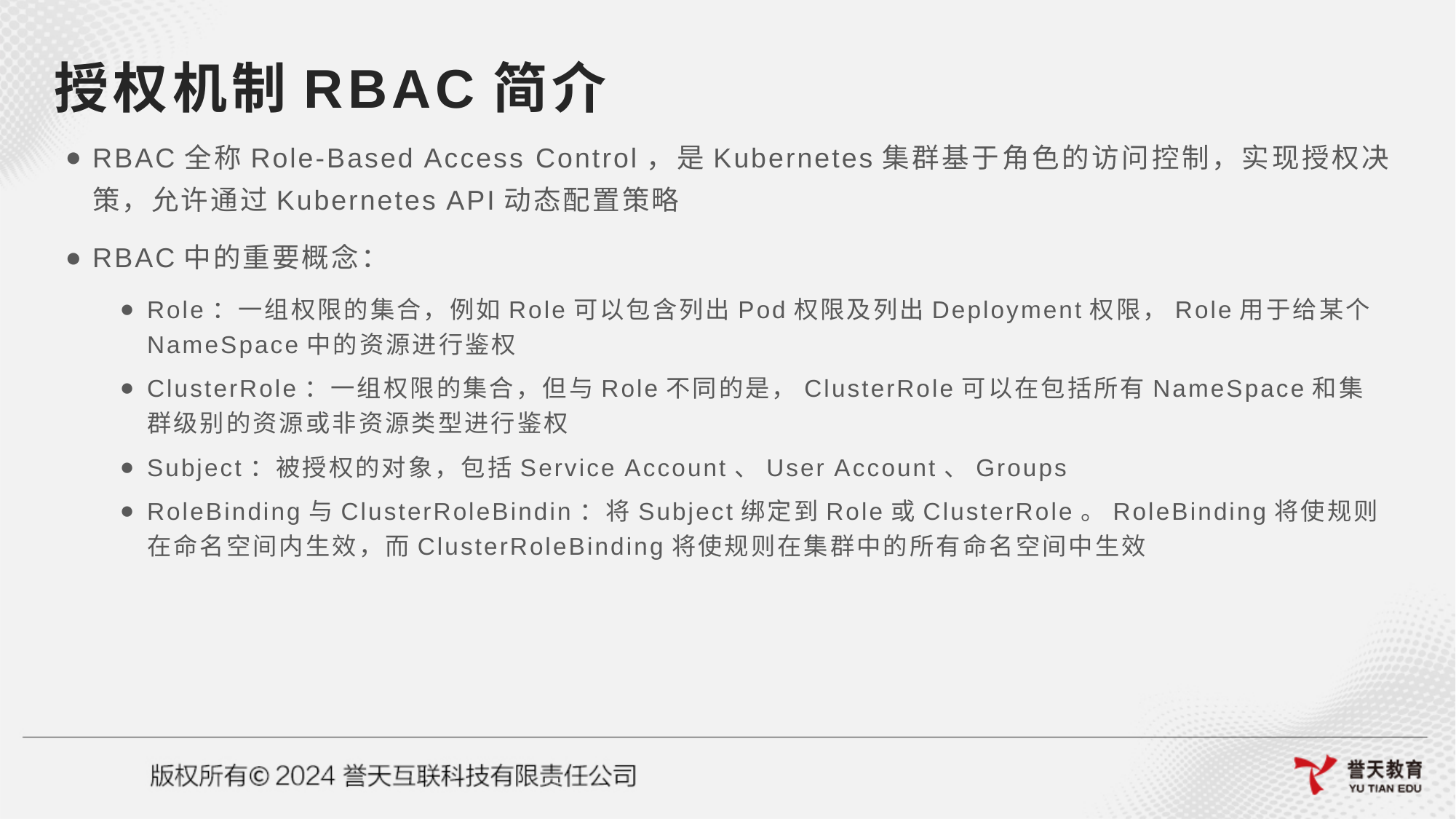

# 授权机制RBAC简介
RBAC全称Role-Based Access Control，是Kubernetes集群基于角色的访问控制，实现授权决策，允许通过Kubernetes API动态配置策略
RBAC中的重要概念：
Role：一组权限的集合，例如Role可以包含列出Pod权限及列出Deployment权限，Role用于给某个NameSpace中的资源进行鉴权
ClusterRole：一组权限的集合，但与Role不同的是，ClusterRole可以在包括所有NameSpace和集群级别的资源或非资源类型进行鉴权
Subject：被授权的对象，包括Service Account、User Account、Groups
RoleBinding与ClusterRoleBindin：将Subject绑定到Role或ClusterRole。RoleBinding将使规则在命名空间内生效，而ClusterRoleBinding将使规则在集群中的所有命名空间中生效